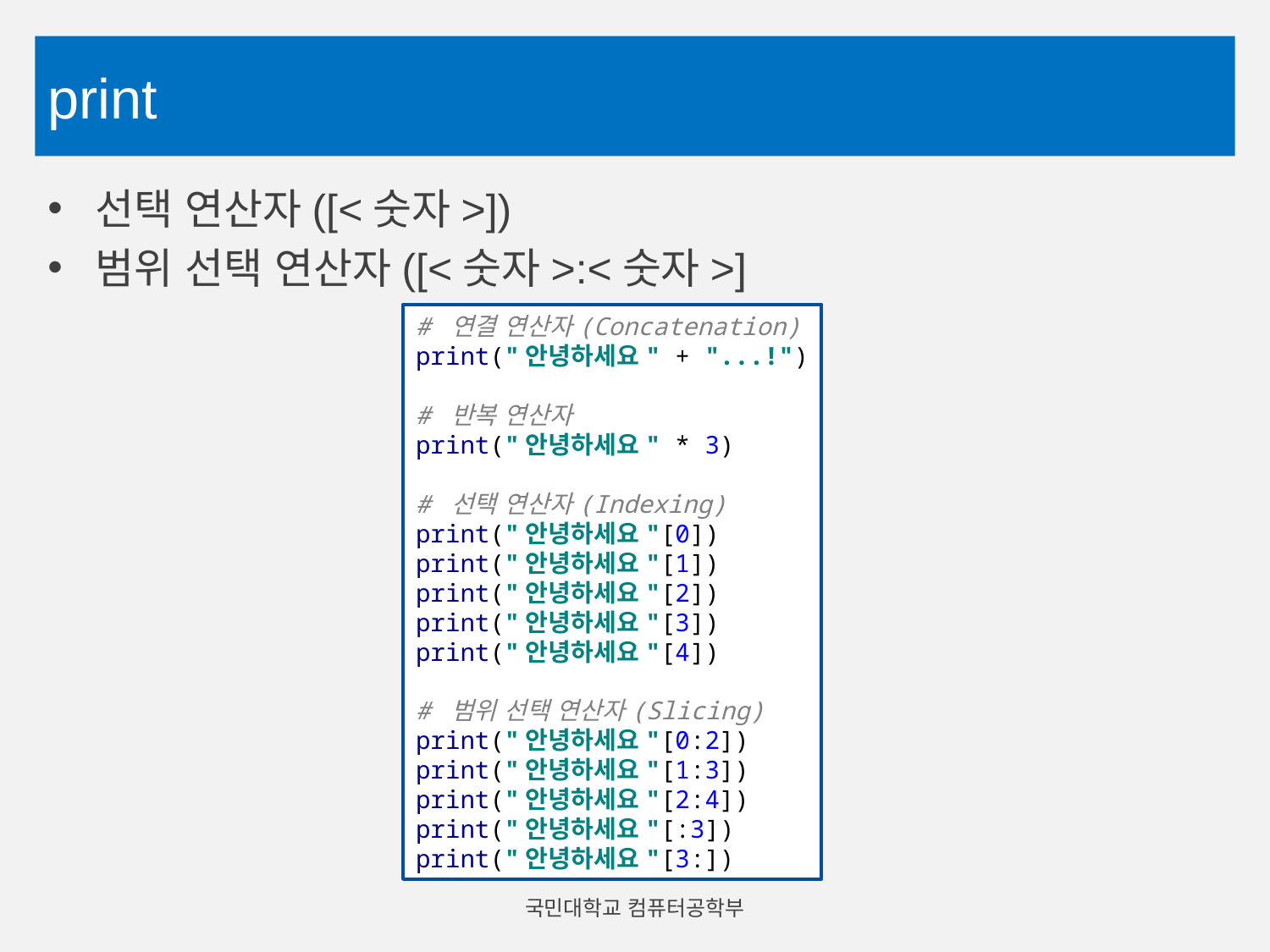

# print
선택 연산자([<숫자>])
범위 선택 연산자([<숫자>:<숫자>]
# 연결 연산자(Concatenation) print("안녕하세요" + "...!") # 반복 연산자 print("안녕하세요" * 3) # 선택 연산자(Indexing) print("안녕하세요"[0]) print("안녕하세요"[1]) print("안녕하세요"[2]) print("안녕하세요"[3]) print("안녕하세요"[4]) # 범위 선택 연산자(Slicing) print("안녕하세요"[0:2]) print("안녕하세요"[1:3]) print("안녕하세요"[2:4]) print("안녕하세요"[:3]) print("안녕하세요"[3:])
국민대학교 컴퓨터공학부